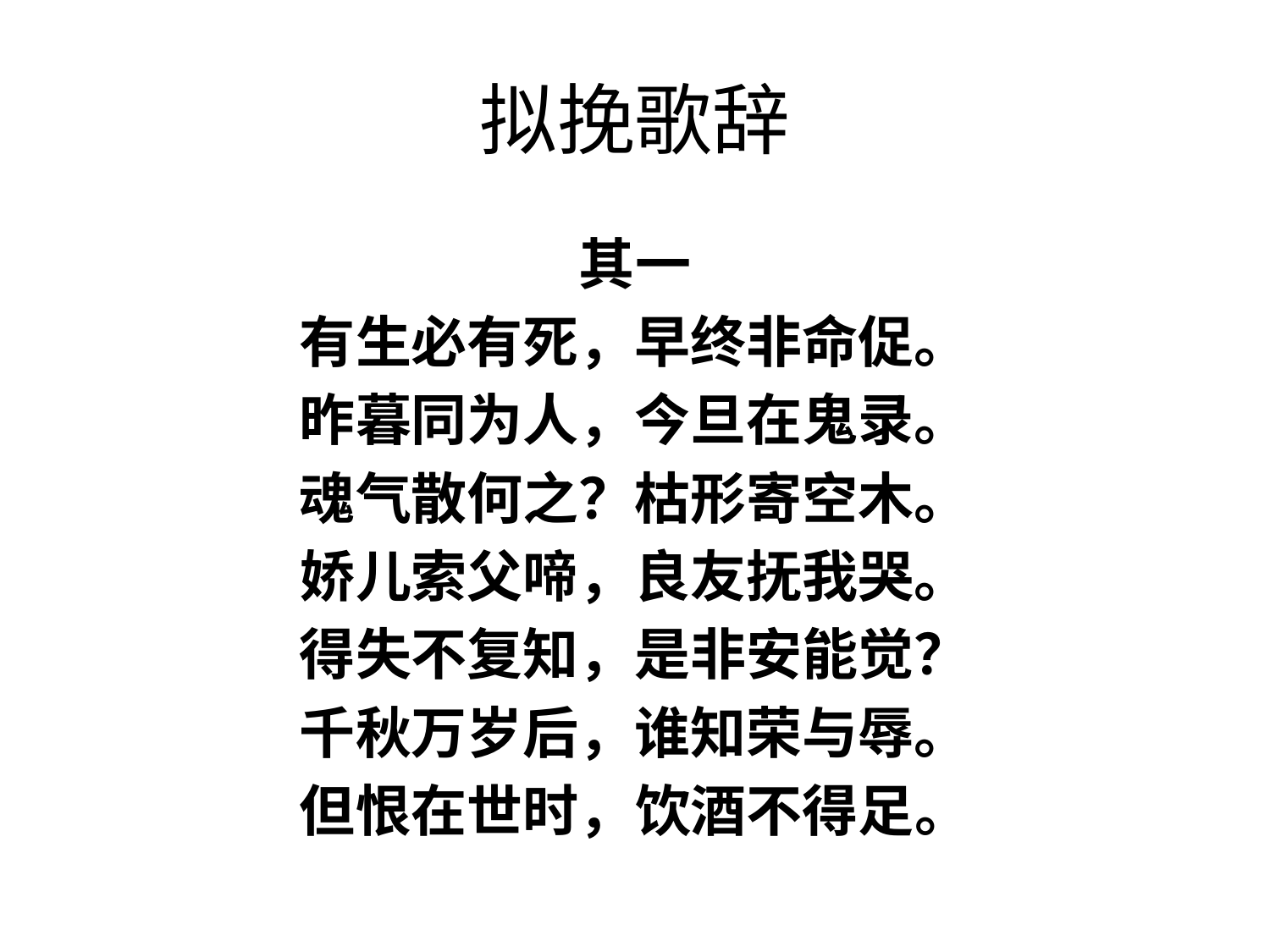

# 拟挽歌辞
其一
有生必有死，早终非命促。
昨暮同为人，今旦在鬼录。
魂气散何之？枯形寄空木。
娇儿索父啼，良友抚我哭。
得失不复知，是非安能觉？
千秋万岁后，谁知荣与辱。
但恨在世时，饮酒不得足。